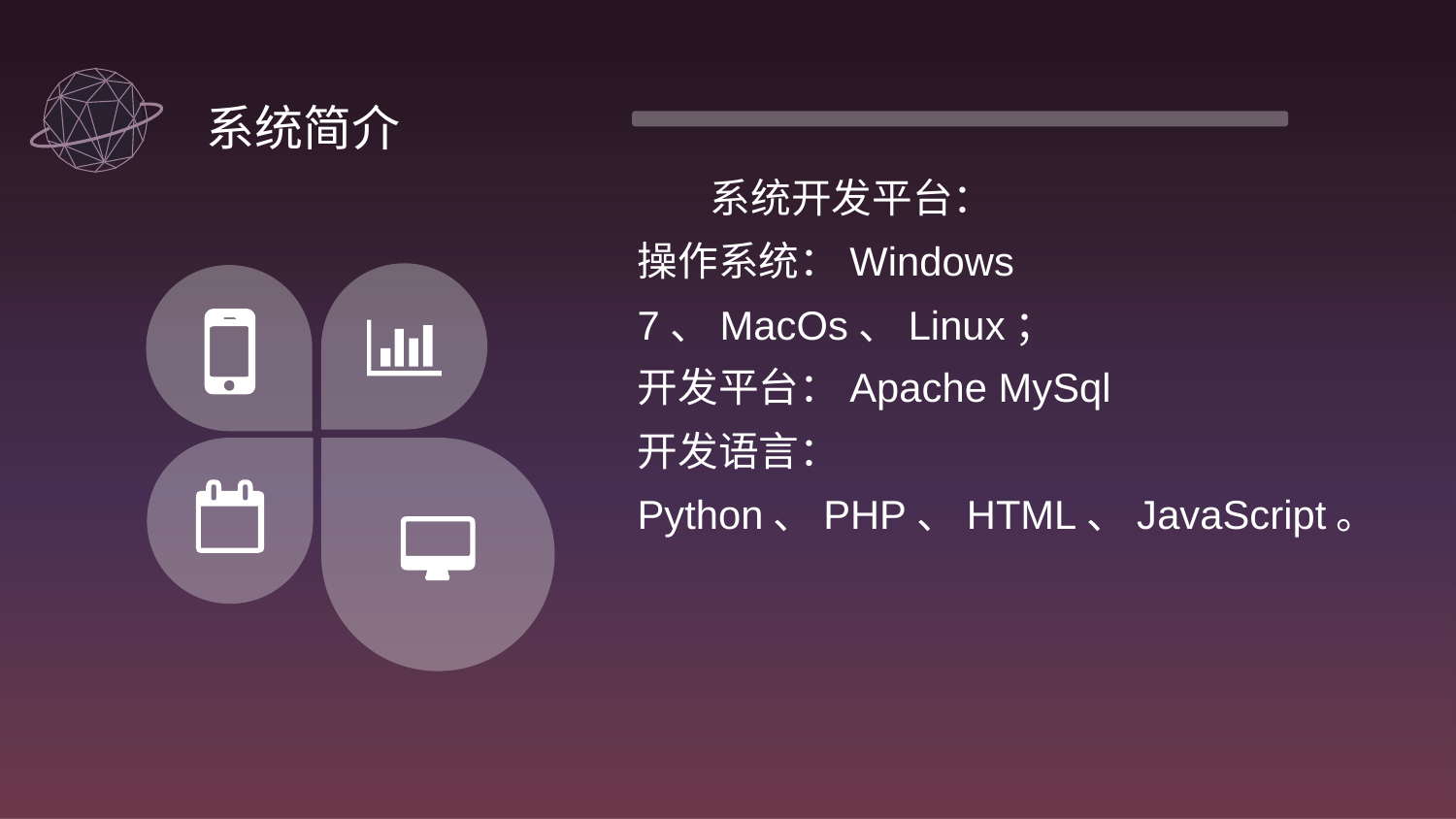

系统简介

       系统开发平台：
操作系统：Windows 7、MacOs、Linux；
开发平台：Apache MySql
开发语言：Python、PHP、HTML、JavaScript。